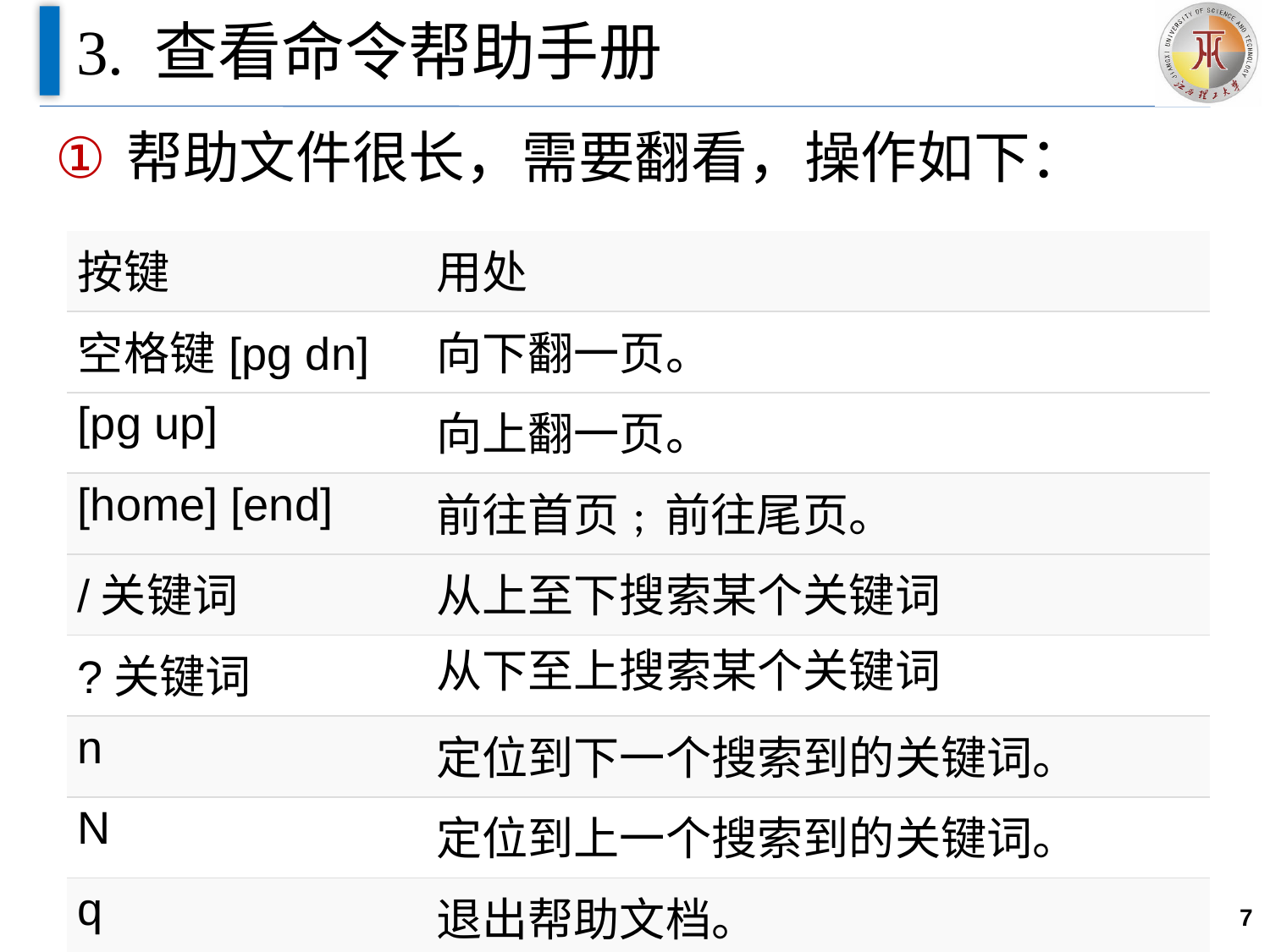

# 3. 查看命令帮助手册
帮助文件很长，需要翻看，操作如下：
| 按键 | 用处 |
| --- | --- |
| 空格键[pg dn] | 向下翻一页。 |
| [pg up] | 向上翻一页。 |
| [home] [end] | 前往首页; 前往尾页。 |
| /关键词 | 从上至下搜索某个关键词 |
| ?关键词 | 从下至上搜索某个关键词 |
| n | 定位到下一个搜索到的关键词。 |
| N | 定位到上一个搜索到的关键词。 |
| q | 退出帮助文档。 |
7